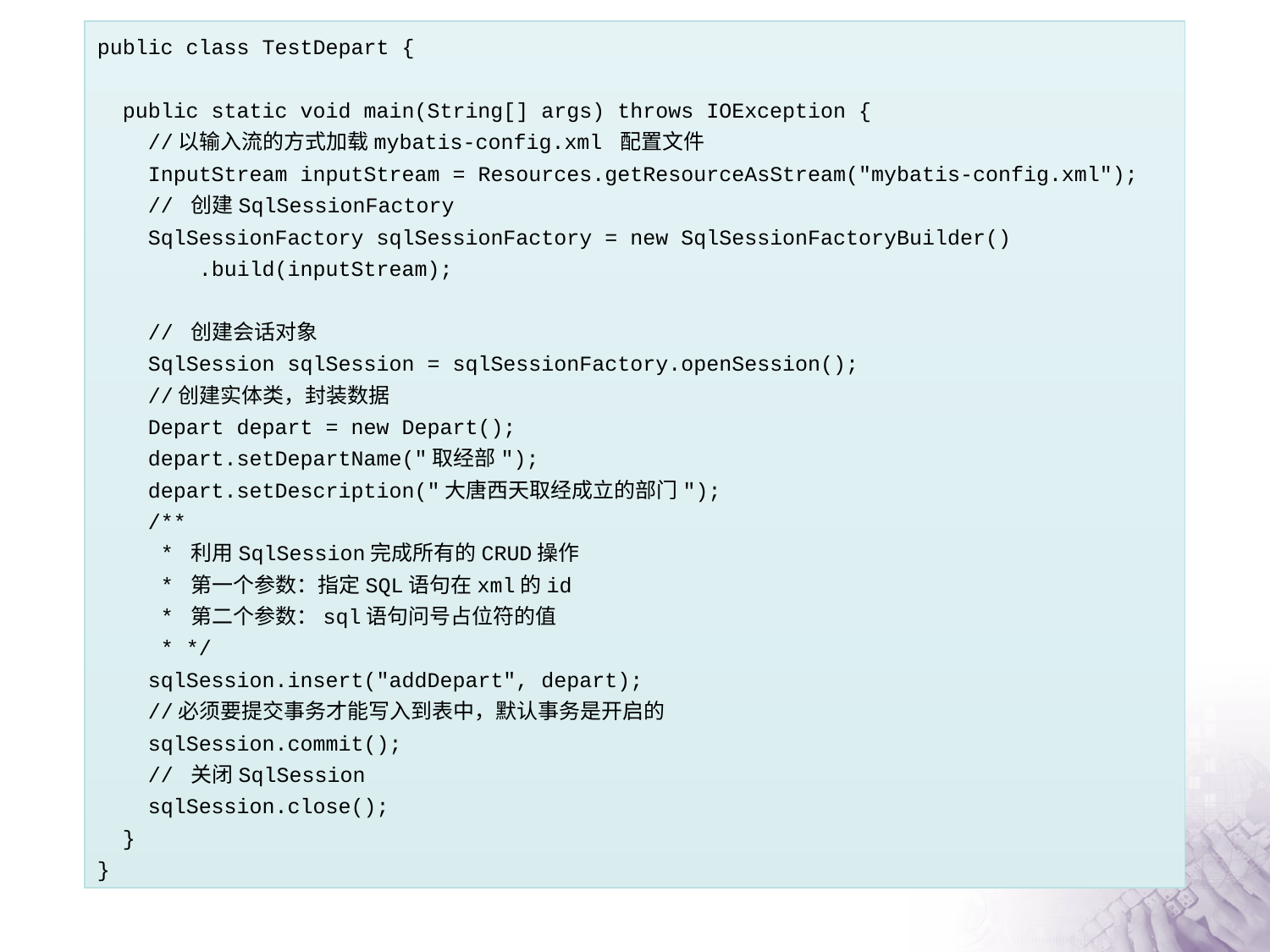

public class TestDepart {

  public static void main(String[] args) throws IOException {
    //以输入流的方式加载mybatis-config.xml 配置文件
    InputStream inputStream = Resources.getResourceAsStream("mybatis-config.xml");
    // 创建SqlSessionFactory
    SqlSessionFactory sqlSessionFactory = new SqlSessionFactoryBuilder()
        .build(inputStream);

    // 创建会话对象
    SqlSession sqlSession = sqlSessionFactory.openSession();
    //创建实体类，封装数据
    Depart depart = new Depart();
    depart.setDepartName("取经部");
    depart.setDescription("大唐西天取经成立的部门");
    /**
     * 利用SqlSession完成所有的CRUD操作
     * 第一个参数：指定SQL语句在xml的id
     * 第二个参数：sql语句问号占位符的值
     * */
    sqlSession.insert("addDepart", depart);
    //必须要提交事务才能写入到表中，默认事务是开启的
    sqlSession.commit();
    // 关闭SqlSession
    sqlSession.close();
  }
}
# 测试类